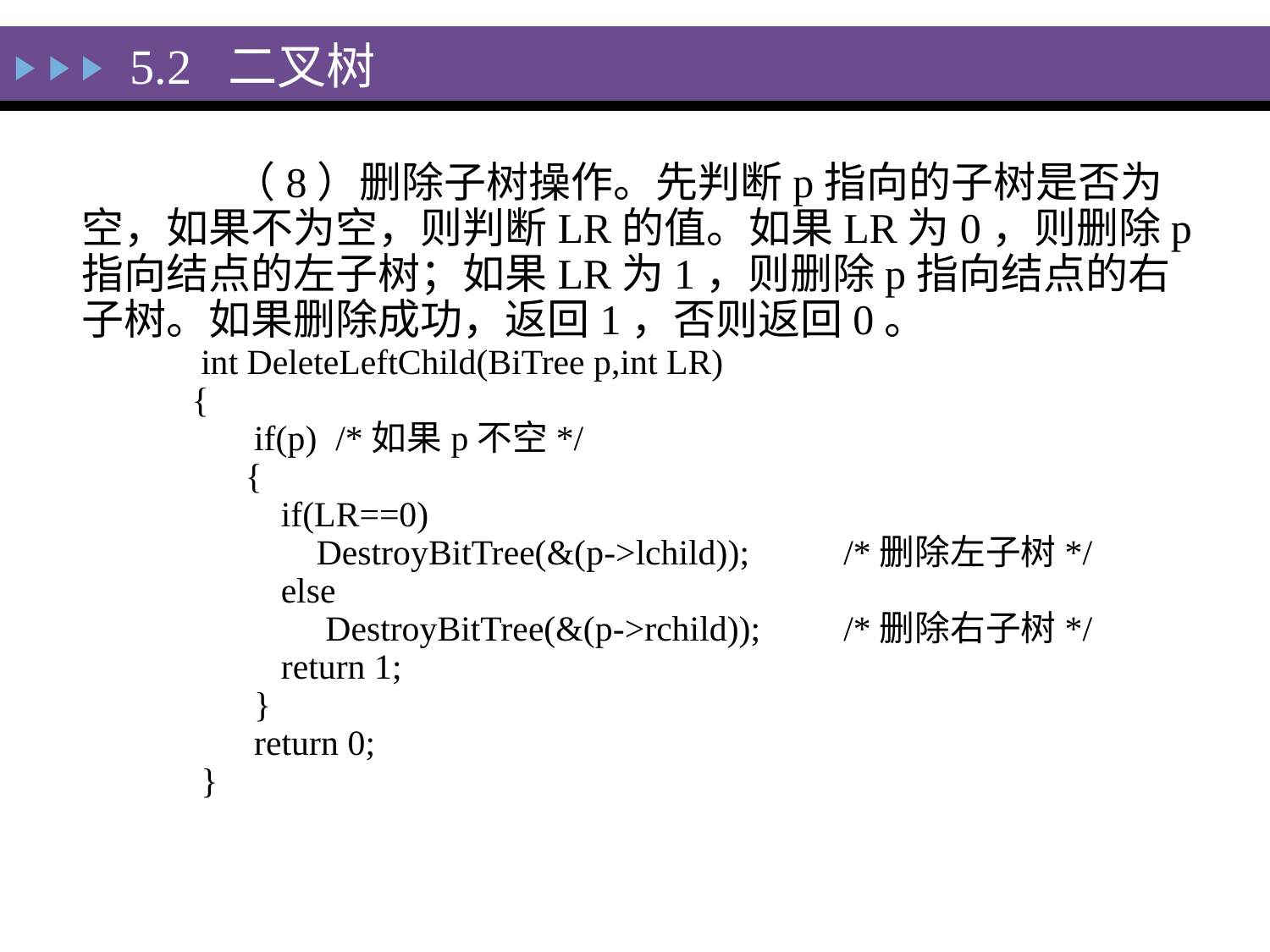

# 5.2  二叉树
       （8）删除子树操作。先判断p指向的子树是否为空，如果不为空，则判断LR的值。如果LR为0，则删除p指向结点的左子树；如果LR为1，则删除p指向结点的右子树。如果删除成功，返回1，否则返回0。
     int DeleteLeftChild(BiTree p,int LR)
    {
           if(p) 	/*如果p不空*/
          {
              if(LR==0)
                  DestroyBitTree(&(p->lchild)); 	/*删除左子树*/
              else
                   DestroyBitTree(&(p->rchild)); 	/*删除右子树*/
              return 1;
           }
           return 0;
     }